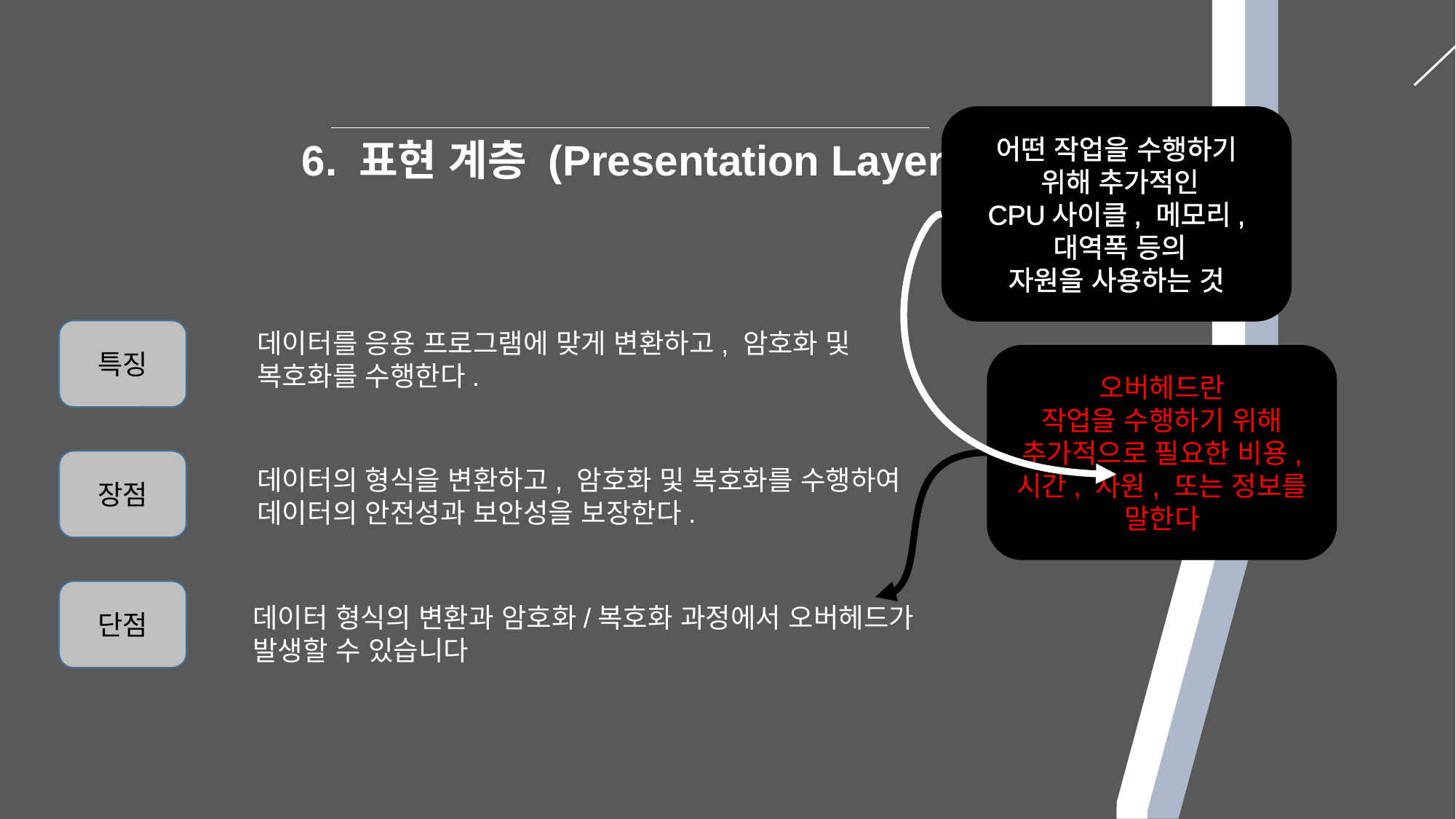

어떤 작업을 수행하기
 위해 추가적인
CPU사이클, 메모리,
 대역폭 등의
자원을 사용하는 것
6. 표현 계층 (Presentation Layer)

특징
데이터를 응용 프로그램에 맞게 변환하고, 암호화 및 복호화를 수행한다.
오버헤드란
작업을 수행하기 위해 추가적으로 필요한 비용, 시간, 자원, 또는 정보를 말한다
장점
데이터의 형식을 변환하고, 암호화 및 복호화를 수행하여 데이터의 안전성과 보안성을 보장한다.
단점
데이터 형식의 변환과 암호화/복호화 과정에서 오버헤드가 발생할 수 있습니다